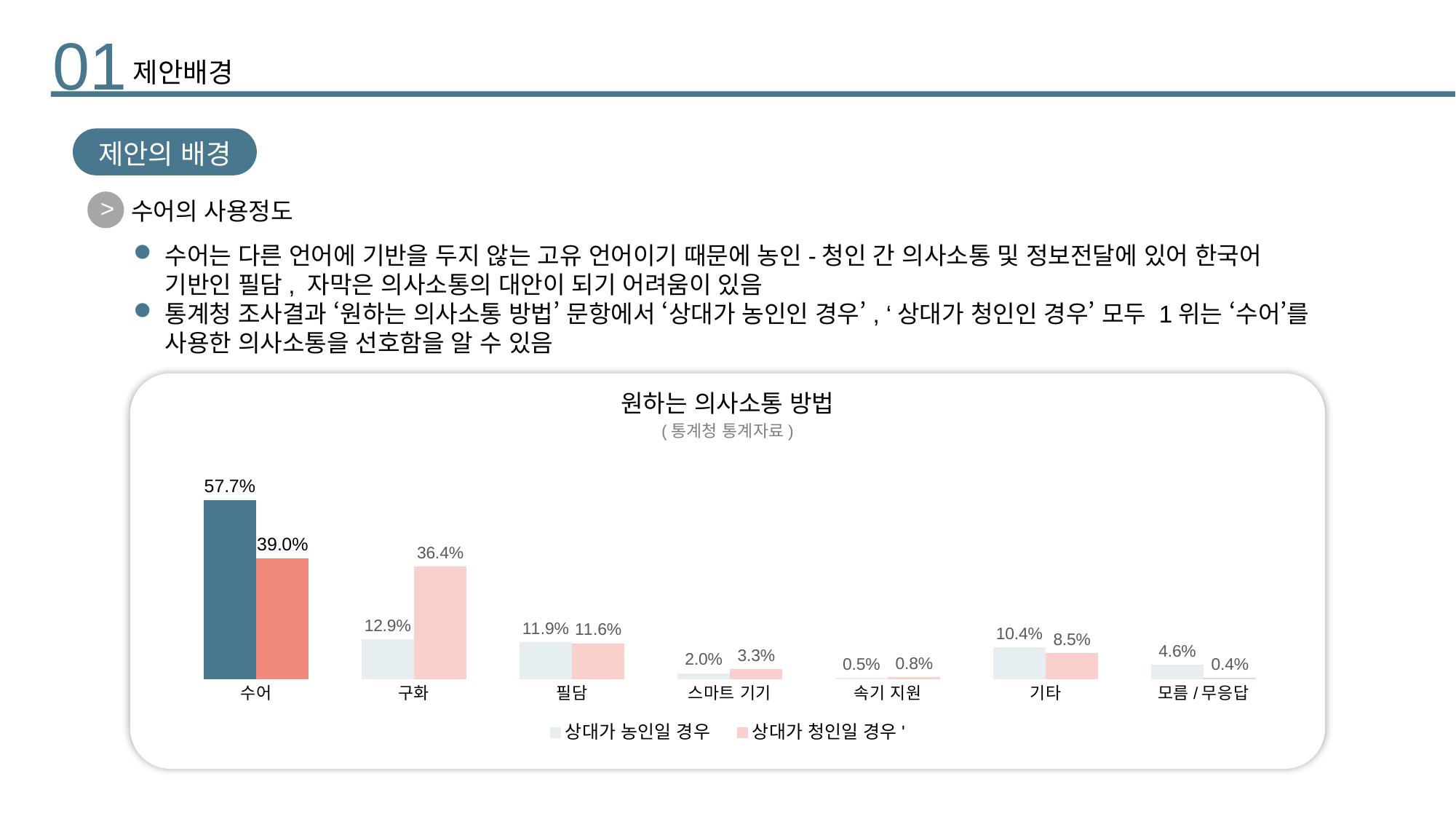

01
제안배경

제안의 배경
수어의 사용정도

>
수어는 다른 언어에 기반을 두지 않는 고유 언어이기 때문에 농인-청인 간 의사소통 및 정보전달에 있어 한국어 기반인 필담, 자막은 의사소통의 대안이 되기 어려움이 있음
통계청 조사결과 ‘원하는 의사소통 방법’ 문항에서 ‘상대가 농인인 경우’, ‘상대가 청인인 경우’ 모두 1위는 ‘수어’를 사용한 의사소통을 선호함을 알 수 있음

원하는 의사소통 방법

### Chart

| Category | 상대가 농인일 경우 | 상대가 청인일 경우' |
|---|---|---|
| 수어 | 0.577 | 0.39 |
| 구화 | 0.129 | 0.364 |
| 필담 | 0.119 | 0.116 |
| 스마트 기기 | 0.02 | 0.033 |
| 속기 지원 | 0.005 | 0.008 |
| 기타 | 0.104 | 0.085 |
| 모름/무응답 | 0.046 | 0.004 |
(통계청 통계자료)